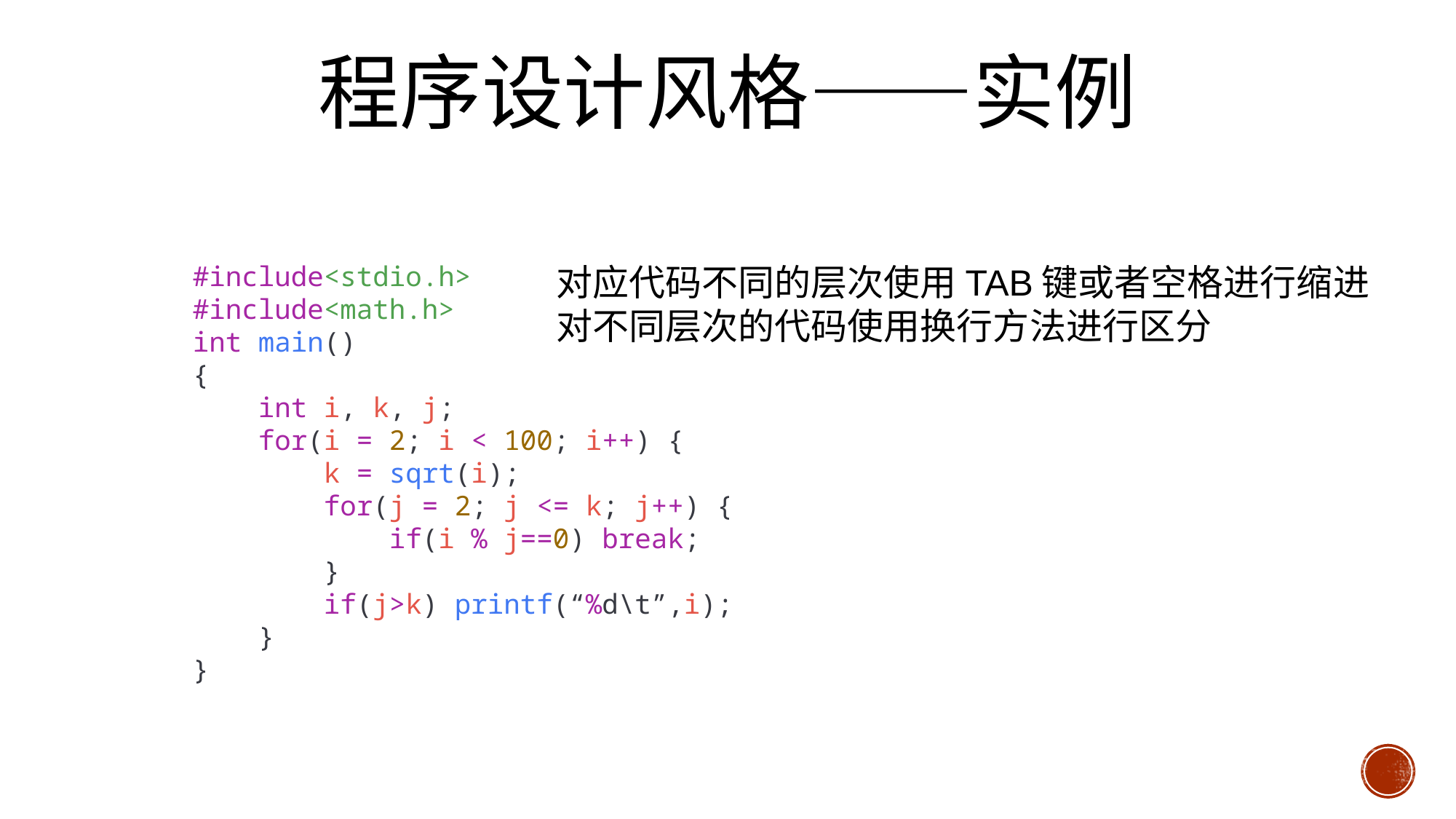

# 程序设计风格——实例

#include<stdio.h>
#include<math.h>
int main()
{
    int i, k, j;
    for(i = 2; i < 100; i++) {
        k = sqrt(i);
        for(j = 2; j <= k; j++) {
            if(i % j==0) break;
        }
        if(j>k) printf(“%d\t”,i);
    }
}

对应代码不同的层次使用TAB键或者空格进行缩进
对不同层次的代码使用换行方法进行区分